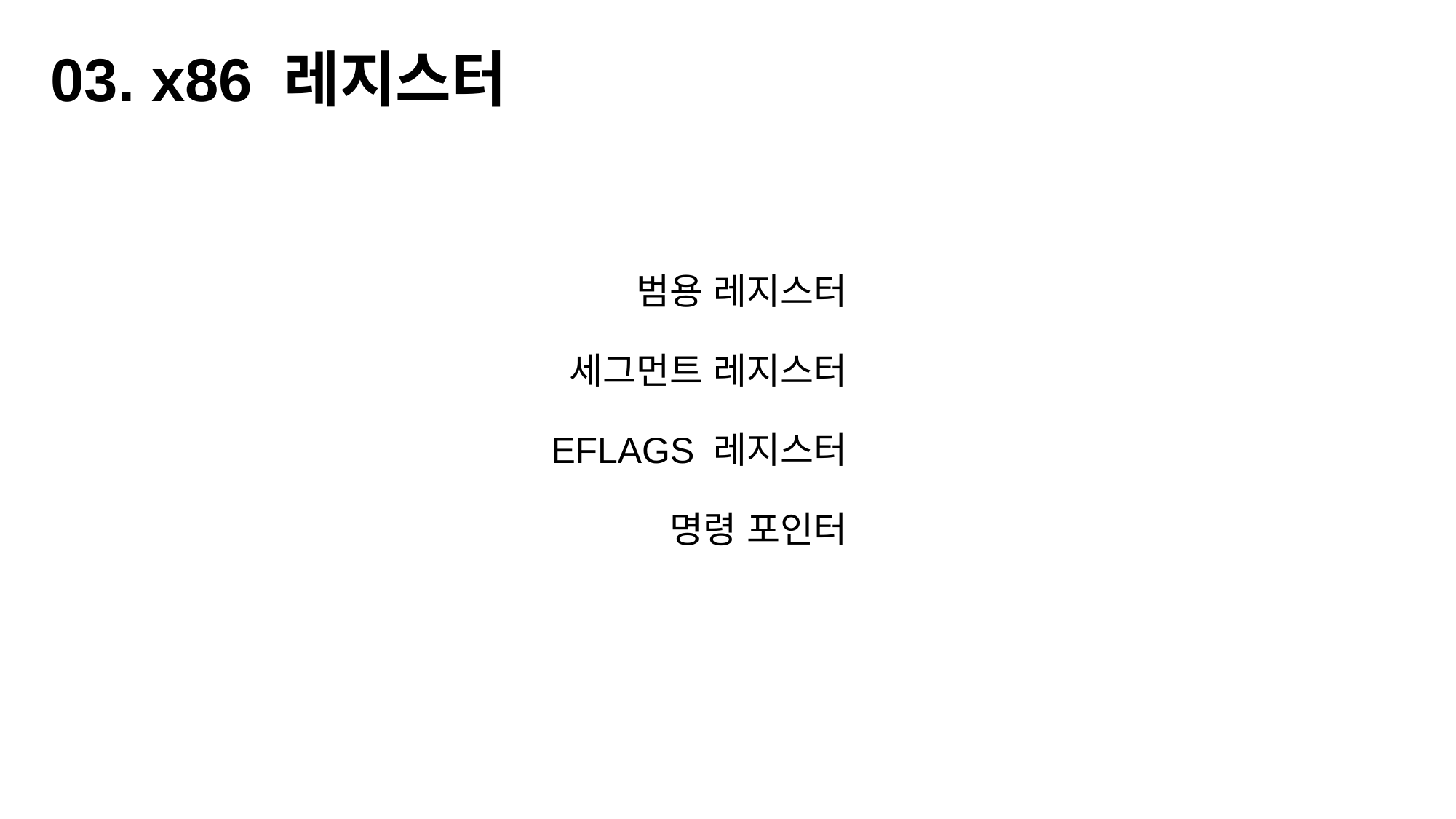

03. x86 레지스터
범용 레지스터
세그먼트 레지스터
EFLAGS 레지스터
명령 포인터